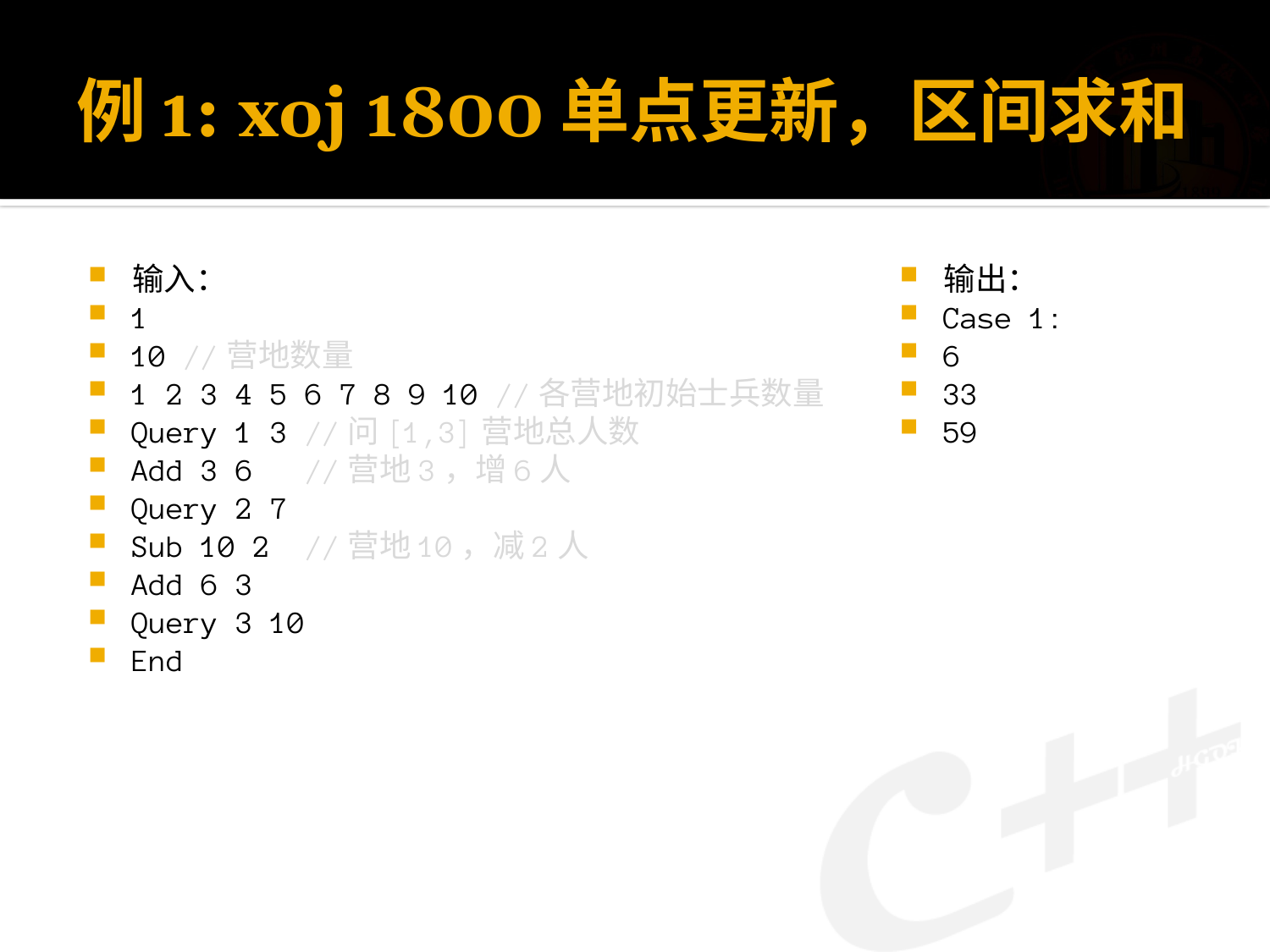

# 例1: xoj 1800单点更新，区间求和
输出：
Case 1:
6
33
59
输入：
1
10 //营地数量
1 2 3 4 5 6 7 8 9 10 //各营地初始士兵数量
Query 1 3 //问[1,3]营地总人数
Add 3 6   //营地3，增6人
Query 2 7
Sub 10 2  //营地10，减2人
Add 6 3
Query 3 10
End